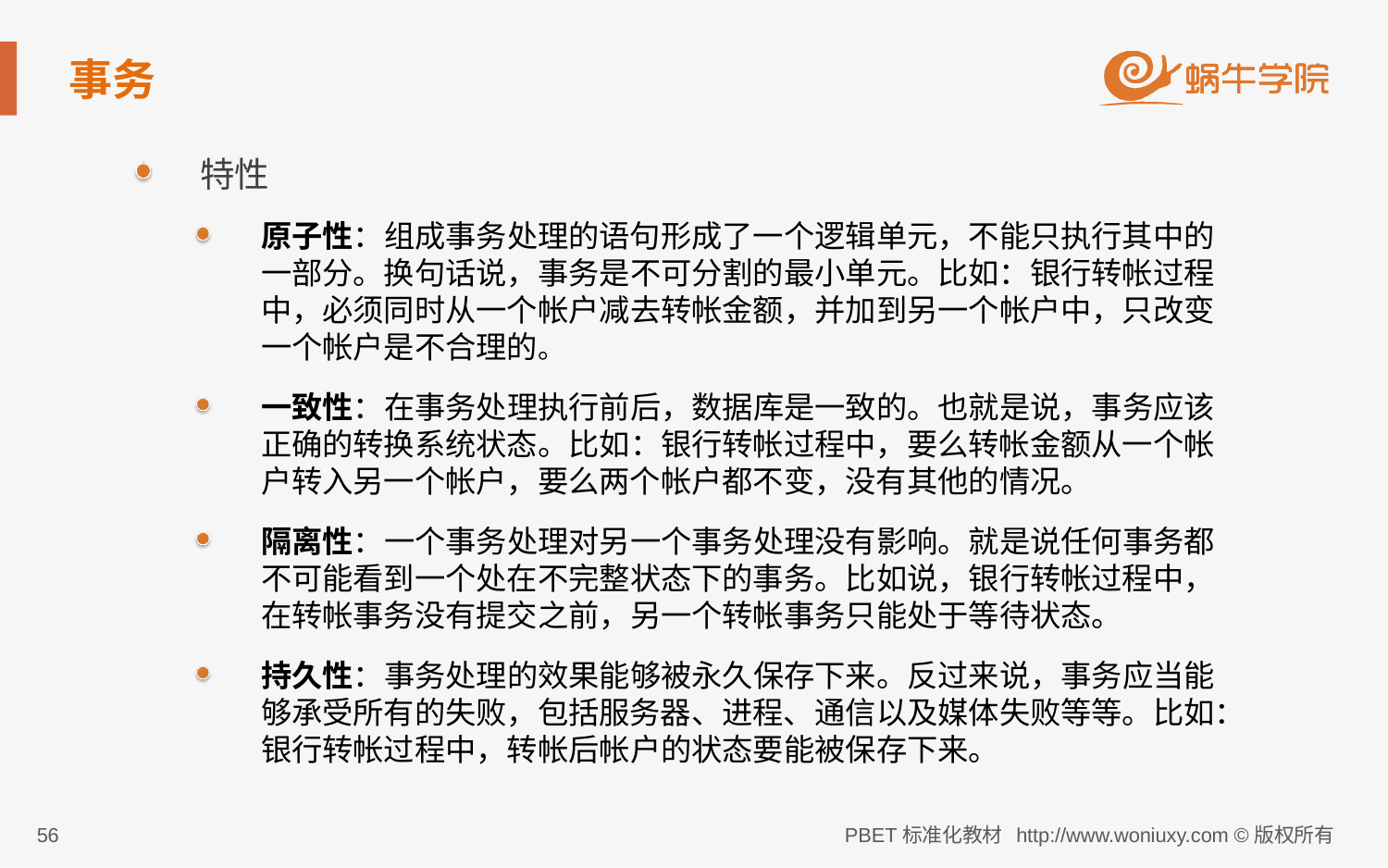

# 事务
特性
原子性：组成事务处理的语句形成了一个逻辑单元，不能只执行其中的一部分。换句话说，事务是不可分割的最小单元。比如：银行转帐过程中，必须同时从一个帐户减去转帐金额，并加到另一个帐户中，只改变一个帐户是不合理的。
一致性：在事务处理执行前后，数据库是一致的。也就是说，事务应该正确的转换系统状态。比如：银行转帐过程中，要么转帐金额从一个帐户转入另一个帐户，要么两个帐户都不变，没有其他的情况。
隔离性：一个事务处理对另一个事务处理没有影响。就是说任何事务都不可能看到一个处在不完整状态下的事务。比如说，银行转帐过程中，在转帐事务没有提交之前，另一个转帐事务只能处于等待状态。
持久性：事务处理的效果能够被永久保存下来。反过来说，事务应当能够承受所有的失败，包括服务器、进程、通信以及媒体失败等等。比如：银行转帐过程中，转帐后帐户的状态要能被保存下来。